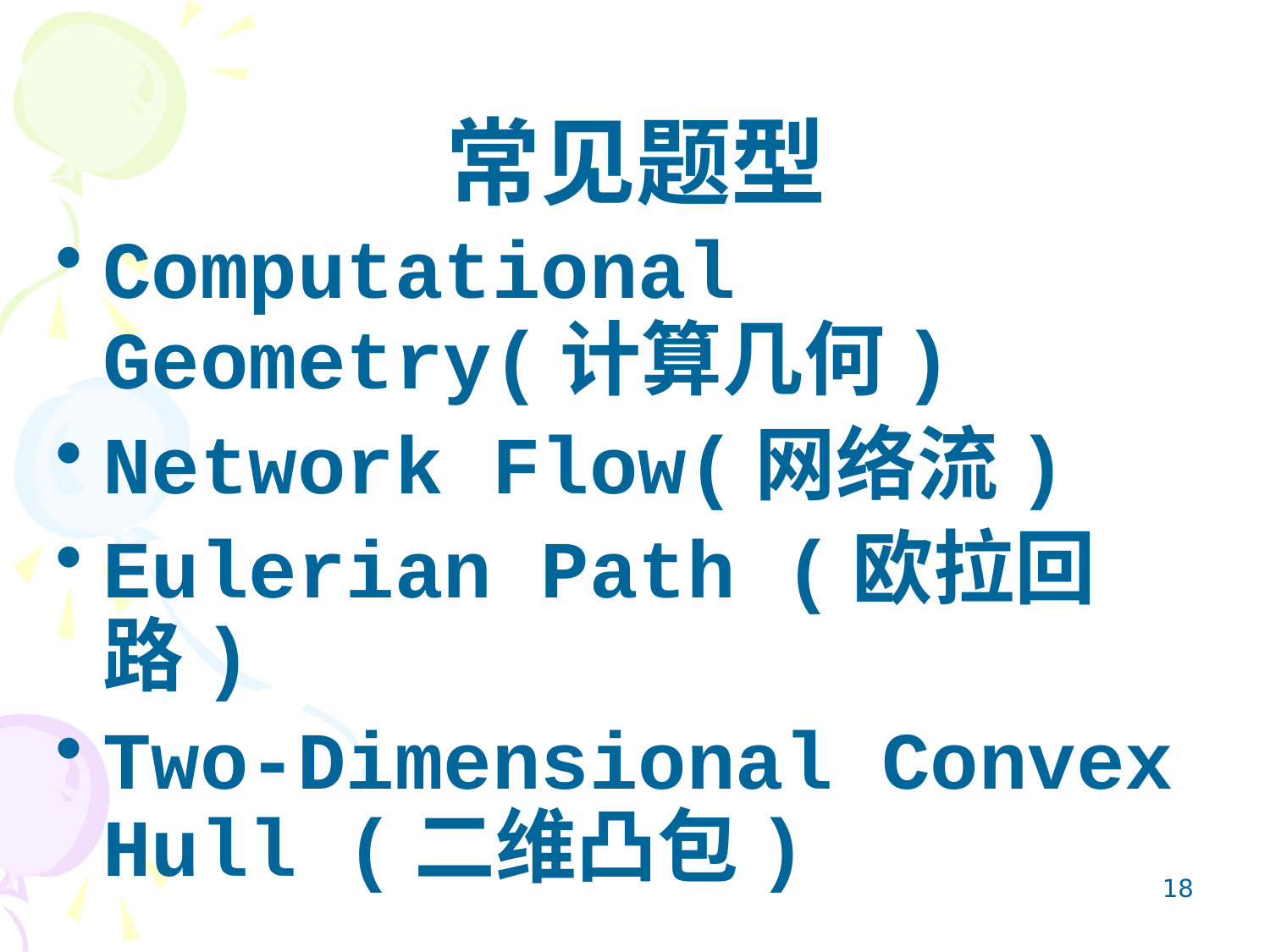

# 常见题型
Computational Geometry(计算几何)
Network Flow(网络流)
Eulerian Path (欧拉回路)
Two-Dimensional Convex Hull (二维凸包)
18